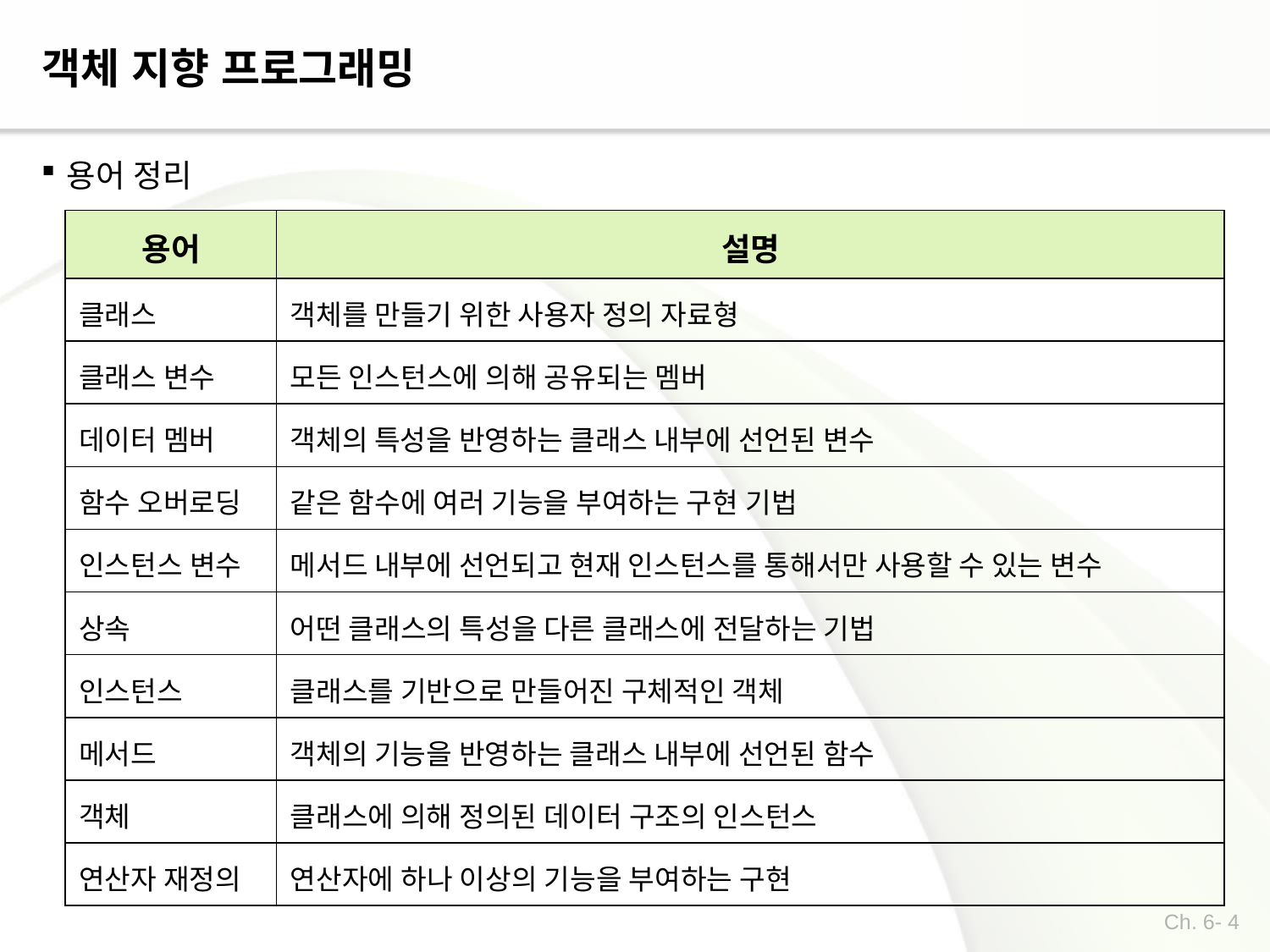

# 객체 지향 프로그래밍
용어 정리
| 용어 | 설명 |
| --- | --- |
| 클래스 | 객체를 만들기 위한 사용자 정의 자료형 |
| 클래스 변수 | 모든 인스턴스에 의해 공유되는 멤버 |
| 데이터 멤버 | 객체의 특성을 반영하는 클래스 내부에 선언된 변수 |
| 함수 오버로딩 | 같은 함수에 여러 기능을 부여하는 구현 기법 |
| 인스턴스 변수 | 메서드 내부에 선언되고 현재 인스턴스를 통해서만 사용할 수 있는 변수 |
| 상속 | 어떤 클래스의 특성을 다른 클래스에 전달하는 기법 |
| 인스턴스 | 클래스를 기반으로 만들어진 구체적인 객체 |
| 메서드 | 객체의 기능을 반영하는 클래스 내부에 선언된 함수 |
| 객체 | 클래스에 의해 정의된 데이터 구조의 인스턴스 |
| 연산자 재정의 | 연산자에 하나 이상의 기능을 부여하는 구현 |
Ch. 6- 4